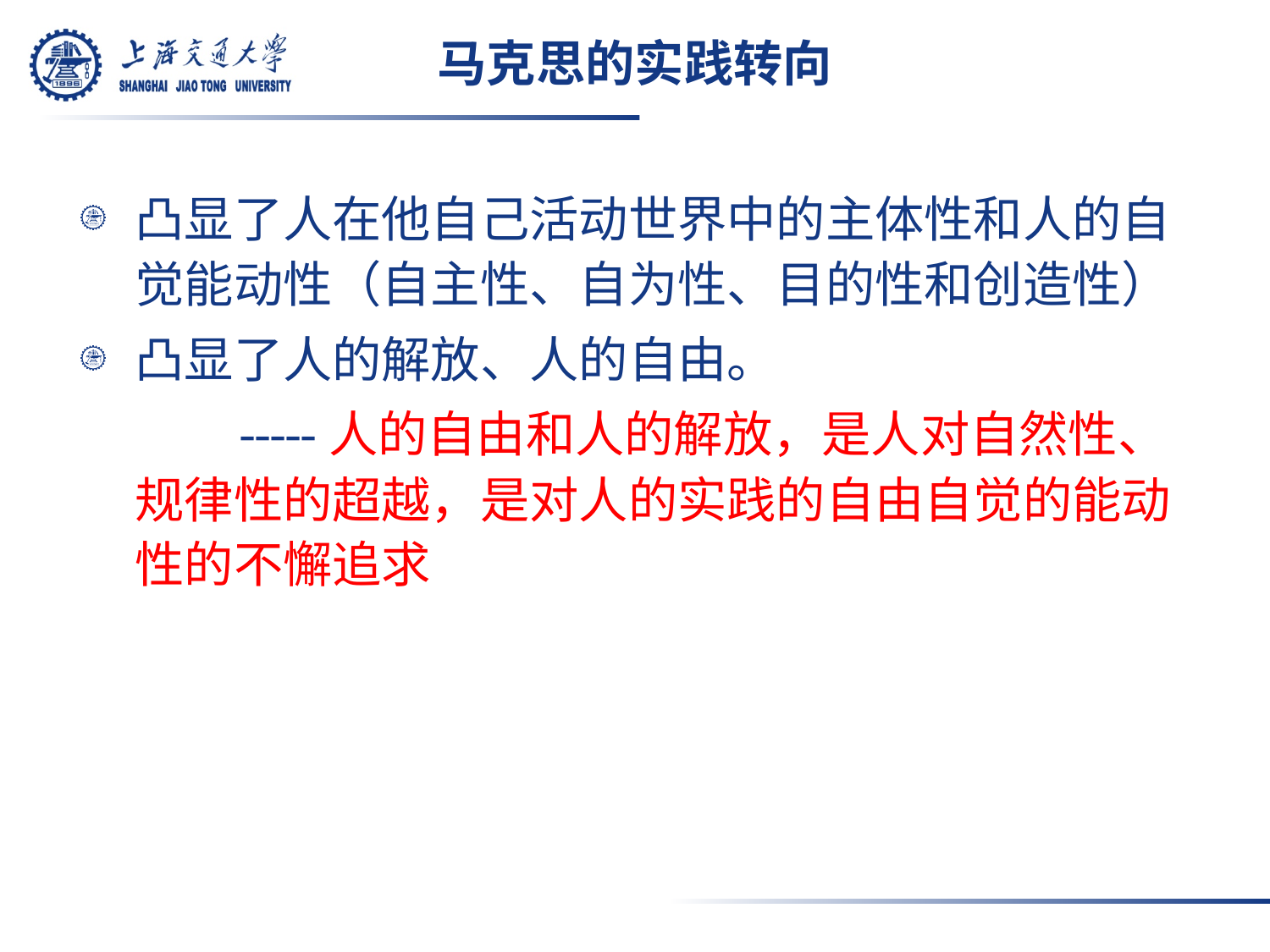

# 马克思的实践转向
凸显了人在他自己活动世界中的主体性和人的自觉能动性（自主性、自为性、目的性和创造性）
凸显了人的解放、人的自由。
             -----人的自由和人的解放，是人对自然性、规律性的超越，是对人的实践的自由自觉的能动性的不懈追求